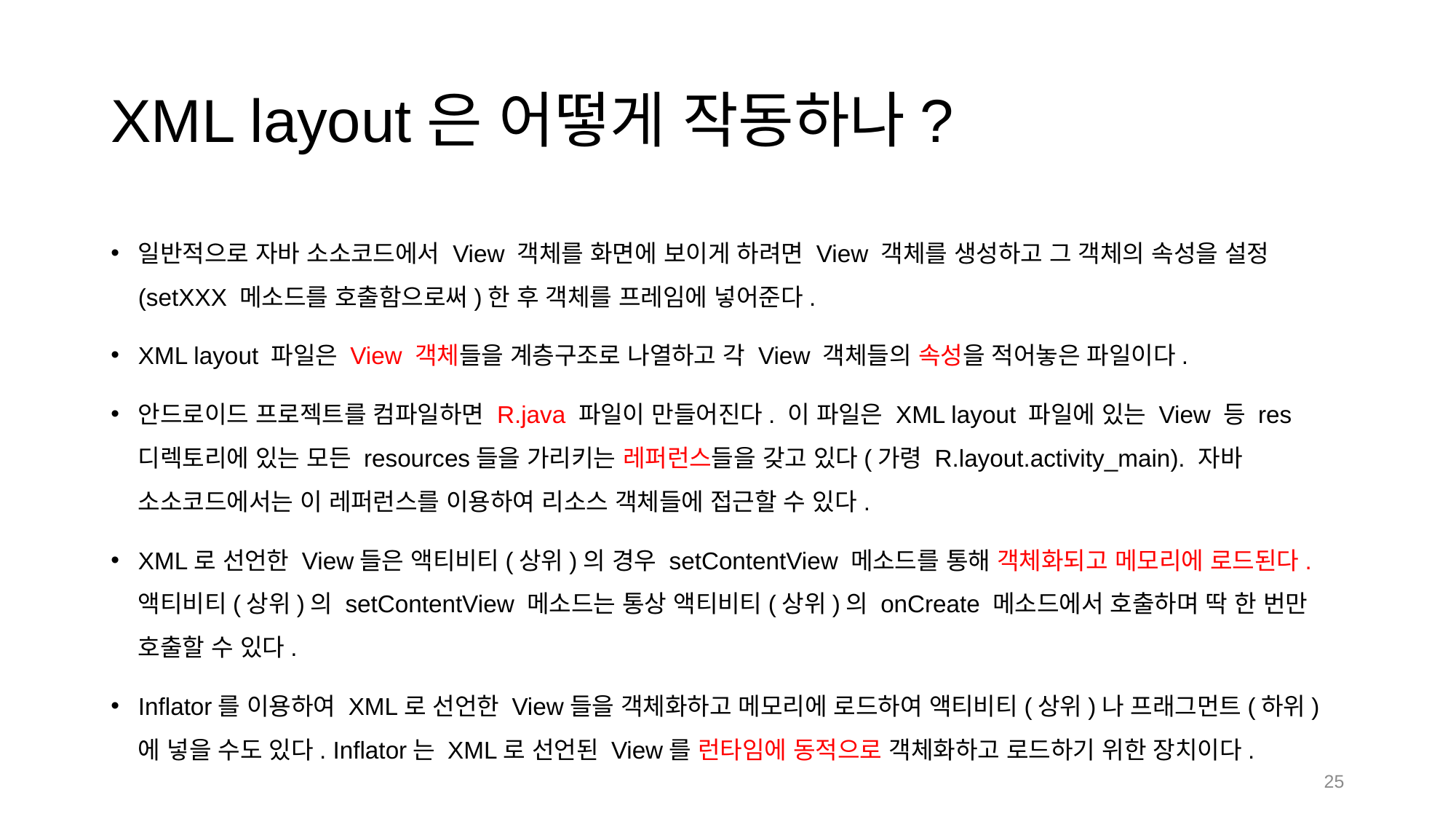

# XML layout은 어떻게 작동하나?
일반적으로 자바 소소코드에서 View 객체를 화면에 보이게 하려면 View 객체를 생성하고 그 객체의 속성을 설정(setXXX 메소드를 호출함으로써)한 후 객체를 프레임에 넣어준다.
XML layout 파일은 View 객체들을 계층구조로 나열하고 각 View 객체들의 속성을 적어놓은 파일이다.
안드로이드 프로젝트를 컴파일하면 R.java 파일이 만들어진다. 이 파일은 XML layout 파일에 있는 View 등 res 디렉토리에 있는 모든 resources들을 가리키는 레퍼런스들을 갖고 있다(가령 R.layout.activity_main). 자바 소소코드에서는 이 레퍼런스를 이용하여 리소스 객체들에 접근할 수 있다.
XML로 선언한 View들은 액티비티(상위)의 경우 setContentView 메소드를 통해 객체화되고 메모리에 로드된다. 액티비티(상위)의 setContentView 메소드는 통상 액티비티(상위)의 onCreate 메소드에서 호출하며 딱 한 번만 호출할 수 있다.
Inflator를 이용하여 XML로 선언한 View들을 객체화하고 메모리에 로드하여 액티비티(상위)나 프래그먼트(하위)에 넣을 수도 있다. Inflator는 XML로 선언된 View를 런타임에 동적으로 객체화하고 로드하기 위한 장치이다.

25